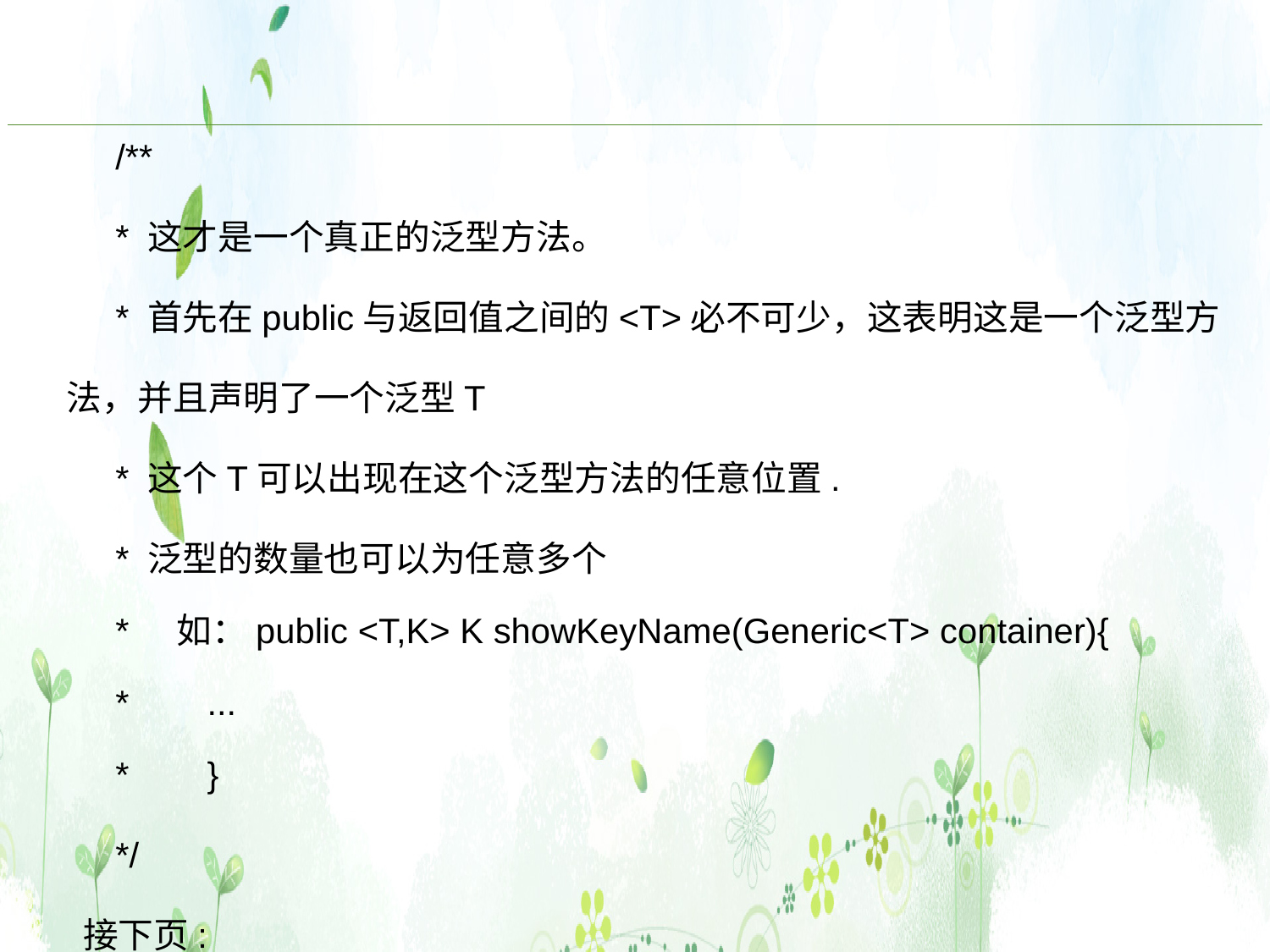

/**
     * 这才是一个真正的泛型方法。
     * 首先在public与返回值之间的<T>必不可少，这表明这是一个泛型方法，并且声明了一个泛型T
     * 这个T可以出现在这个泛型方法的任意位置.
     * 泛型的数量也可以为任意多个
     *    如：public <T,K> K showKeyName(Generic<T> container){
     *        ...
     *        }
     */
 接下页: